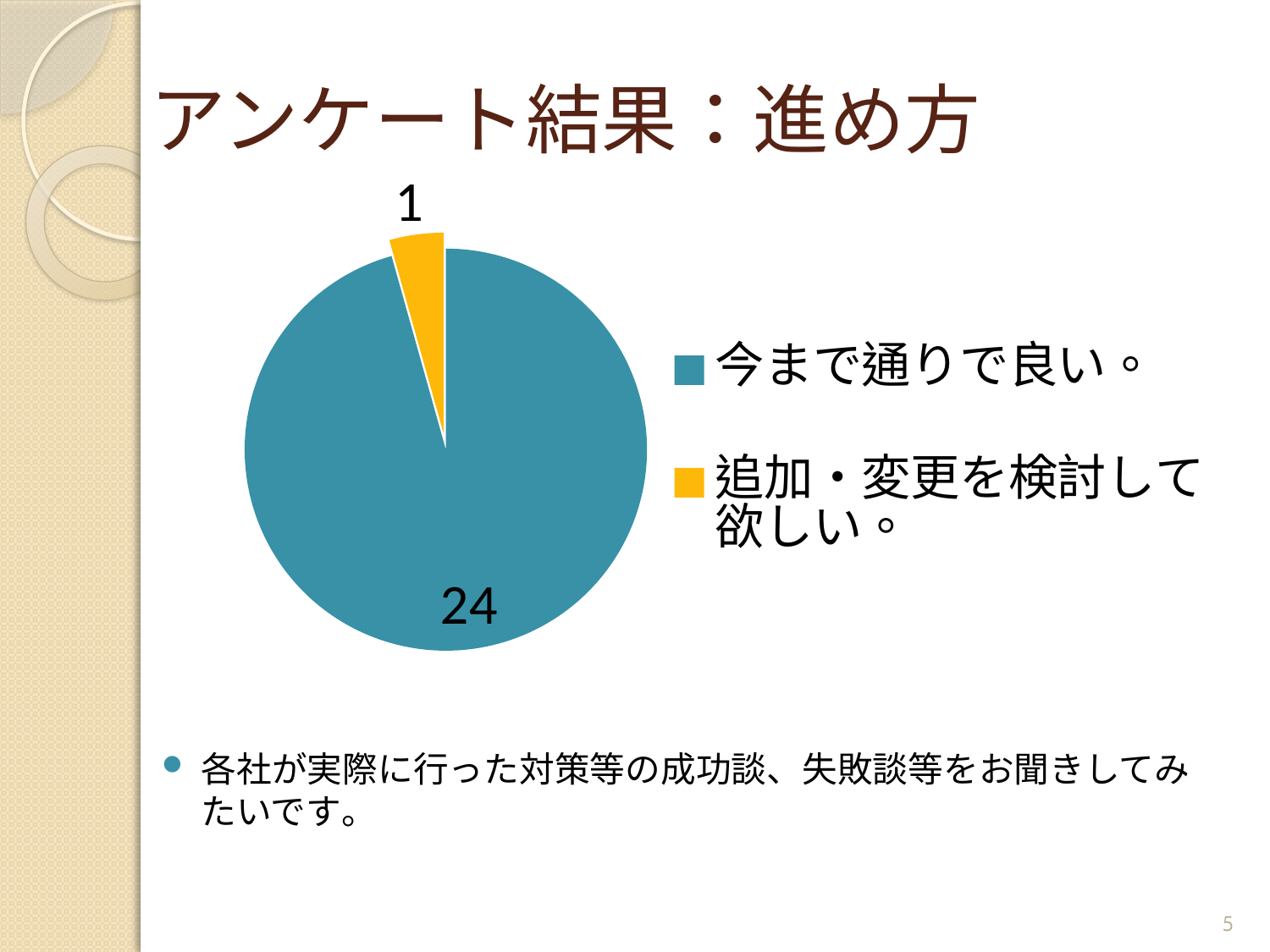

# アンケート結果：進め方

### Chart

| Category |  |
|---|---|
| 今まで通りで良い。 | 22.0 |
| 追加・変更を検討して欲しい。 | 1.0 |
各社が実際に行った対策等の成功談、失敗談等をお聞きしてみたいです。
5